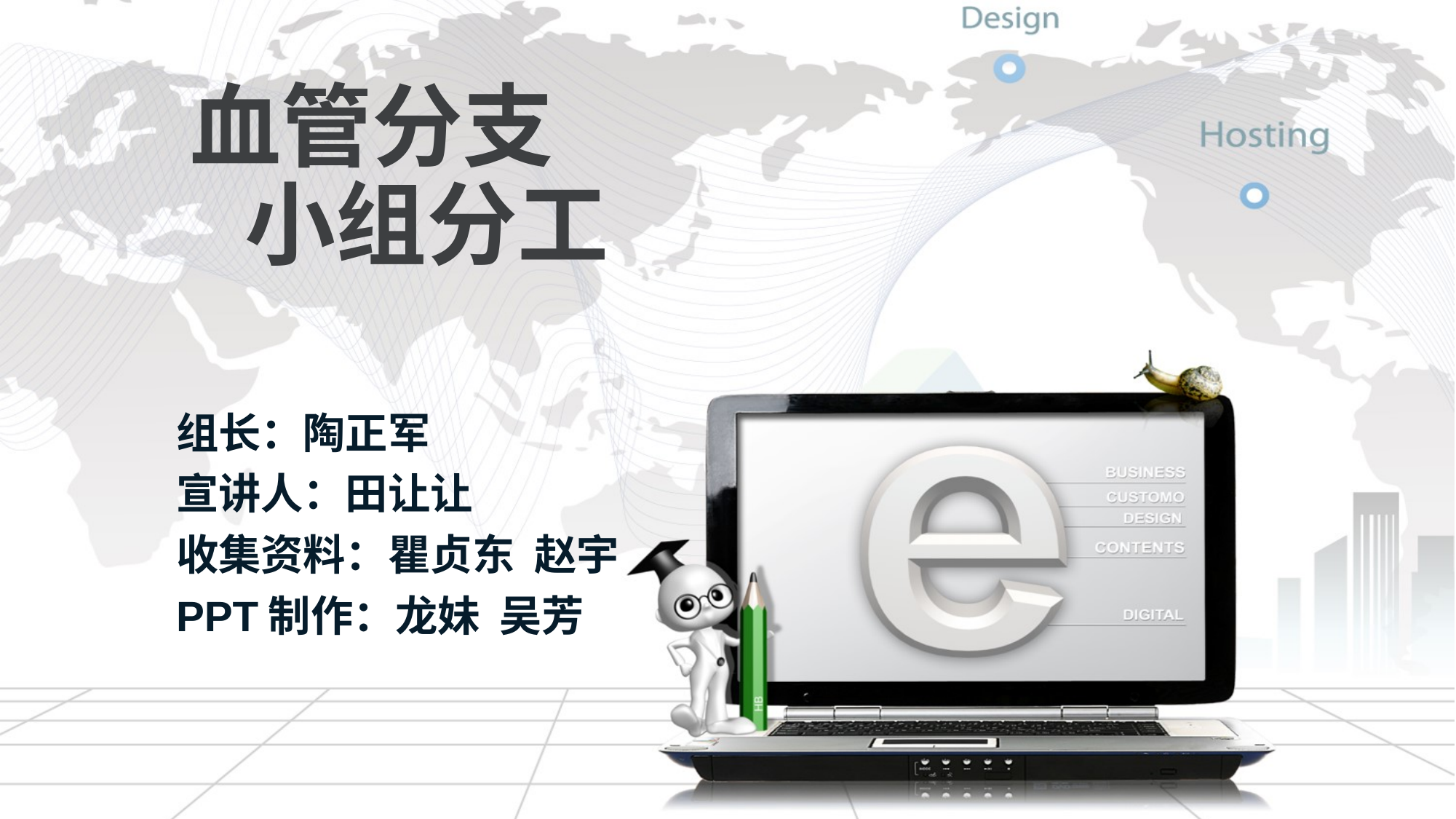

# 血管分支 小组分工
组长：陶正军
宣讲人：田让让
收集资料：瞿贞东  赵宇
PPT制作：龙妹  吴芳